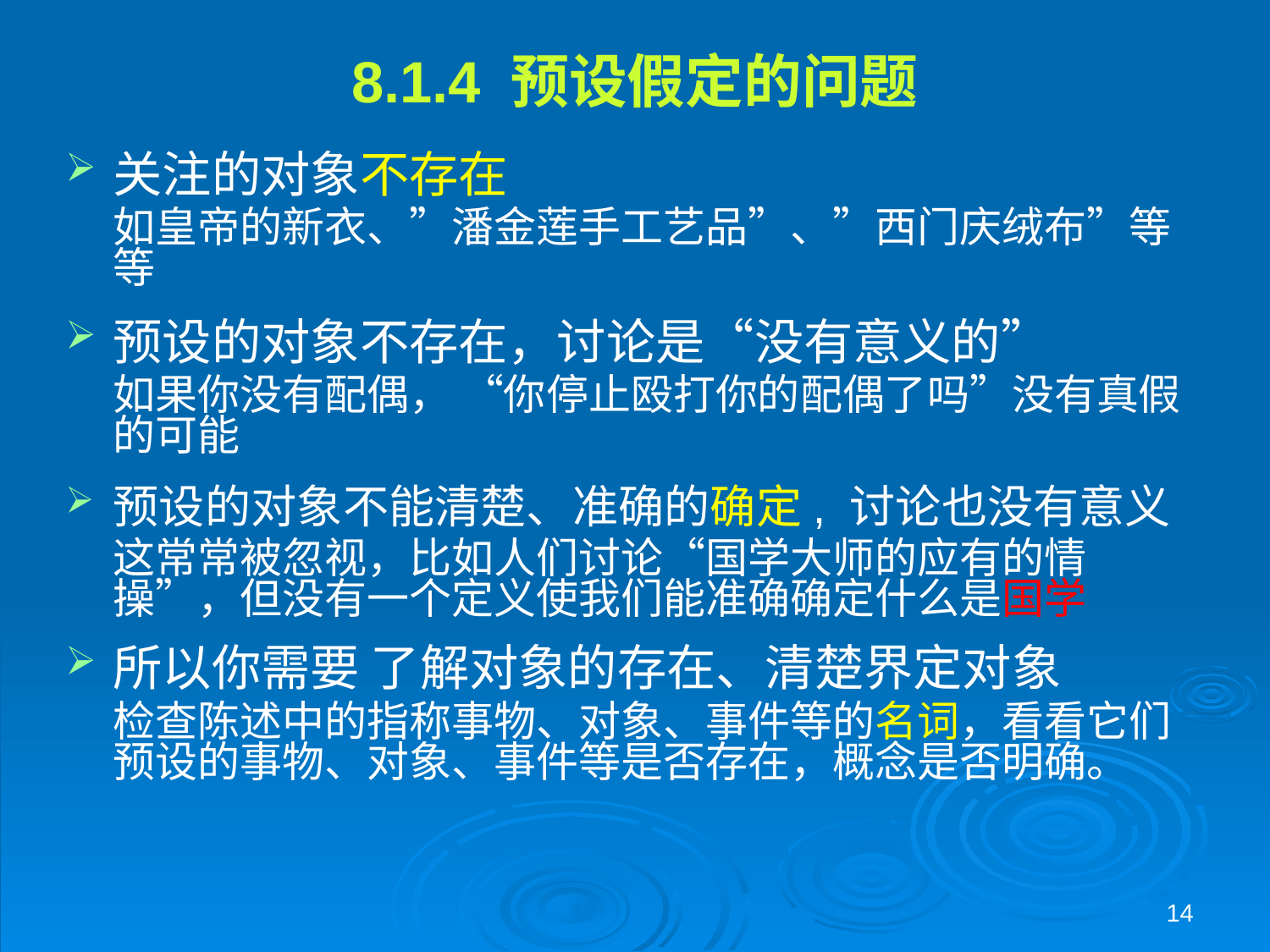

8.1.4 预设假定的问题
关注的对象不存在
	如皇帝的新衣、”潘金莲手工艺品”、”西门庆绒布”等等

预设的对象不存在，讨论是“没有意义的”
	如果你没有配偶， “你停止殴打你的配偶了吗”没有真假的可能

预设的对象不能清楚、准确的确定, 讨论也没有意义
	这常常被忽视，比如人们讨论“国学大师的应有的情操”，但没有一个定义使我们能准确确定什么是国学

所以你需要 了解对象的存在、清楚界定对象
	检查陈述中的指称事物、对象、事件等的名词，看看它们预设的事物、对象、事件等是否存在，概念是否明确。
14